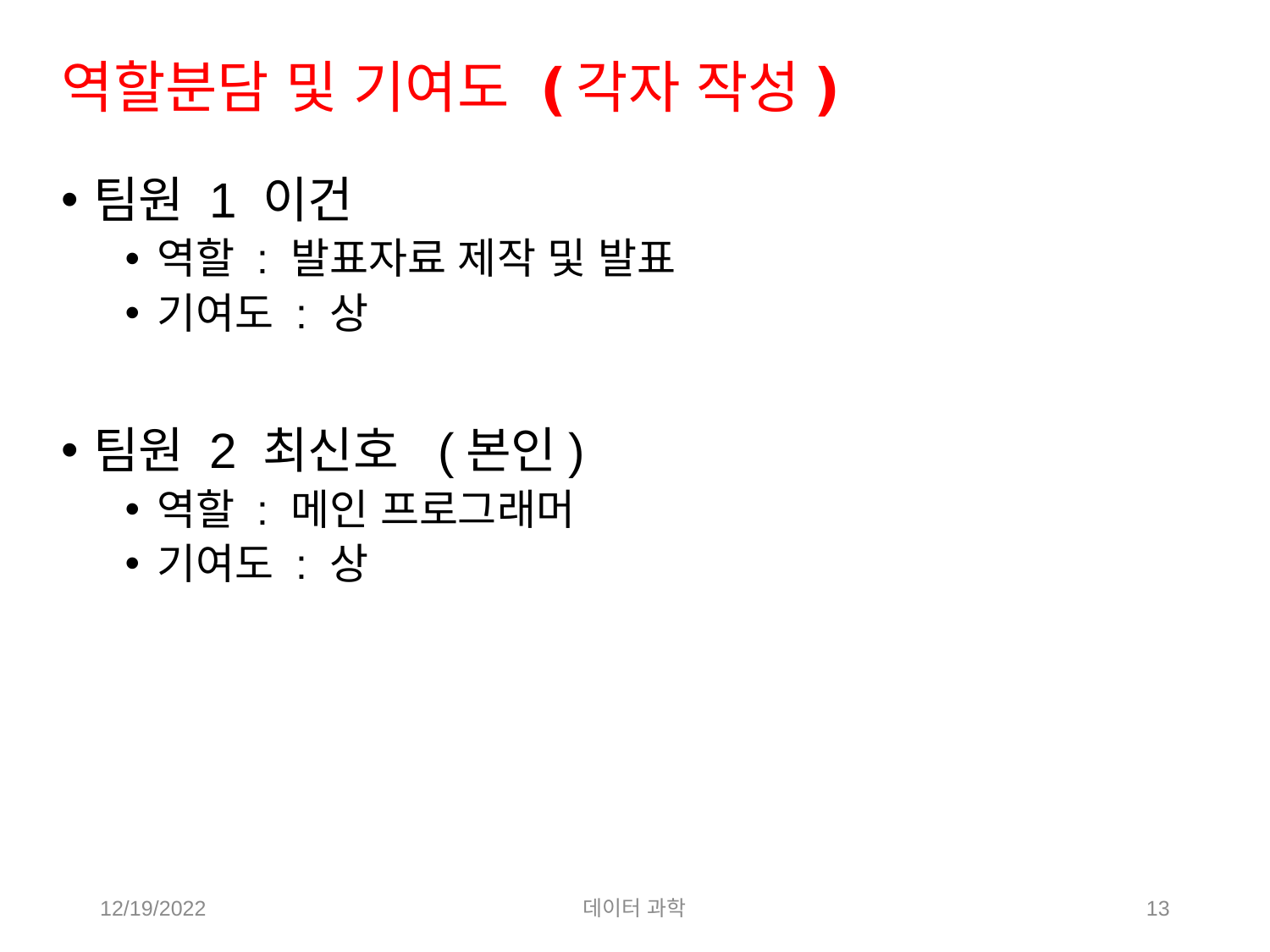

# 역할분담 및 기여도 (각자 작성)
팀원 1 이건
역할 : 발표자료 제작 및 발표
기여도 : 상

팀원 2 최신호  (본인)
역할 : 메인 프로그래머
기여도 : 상

12/19/2022
데이터 과학
13